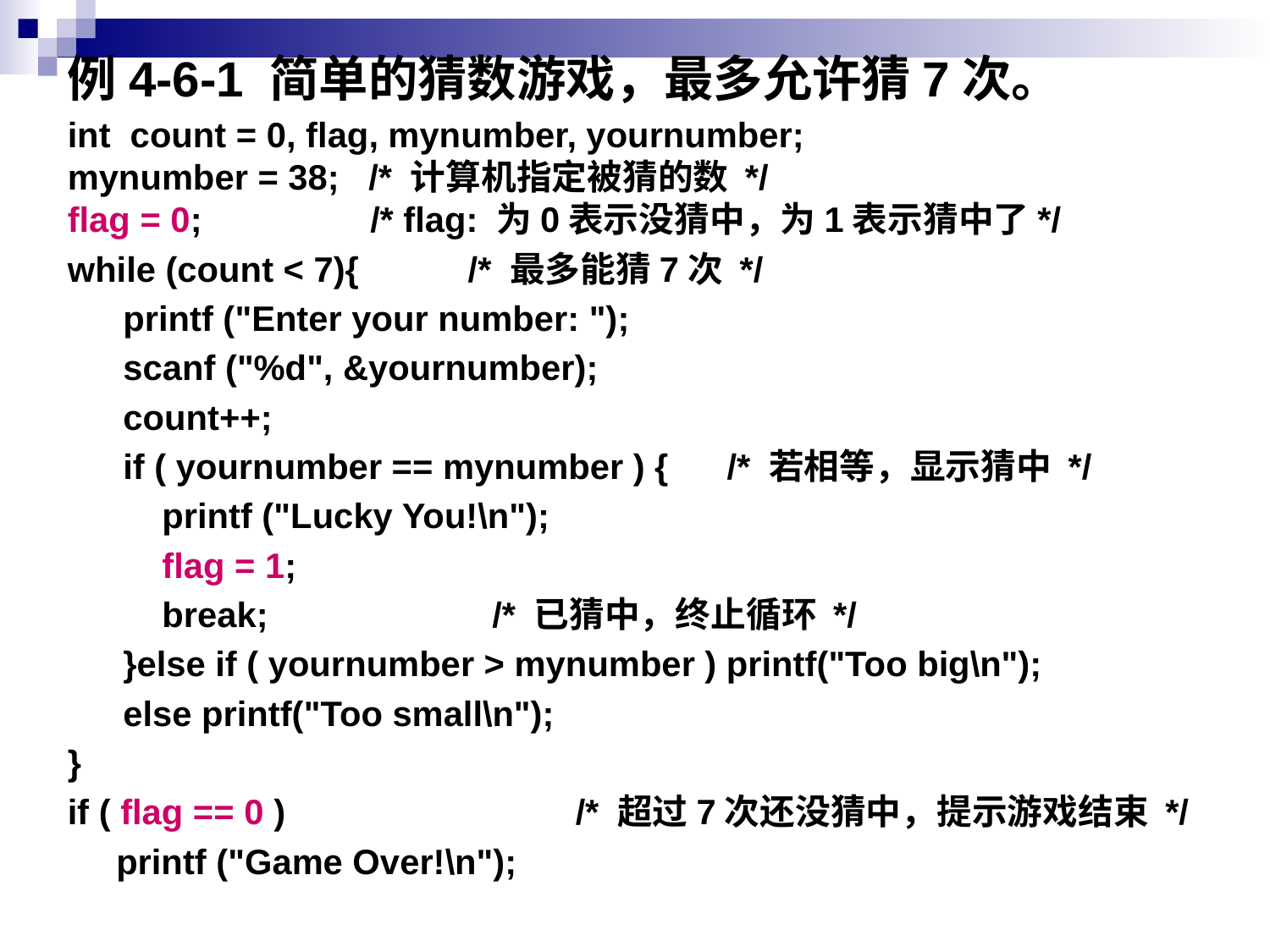

# 例4-6-1 简单的猜数游戏，最多允许猜7次。
int  count = 0, flag, mynumber, yournumber;
mynumber = 38;   /* 计算机指定被猜的数 */
flag = 0;	     /* flag: 为0表示没猜中，为1表示猜中了*/
while (count < 7){         	  /* 最多能猜7次 */
printf ("Enter your number: ");
scanf ("%d", &yournumber);
count++;
if ( yournumber == mynumber ) {      /* 若相等，显示猜中 */
    printf ("Lucky You!\n");
    flag = 1;
    break;                       /* 已猜中，终止循环 */
}else if ( yournumber > mynumber ) printf("Too big\n");
else printf("Too small\n");
}
if ( flag == 0 )                 	/* 超过7次还没猜中，提示游戏结束 */
     printf ("Game Over!\n");